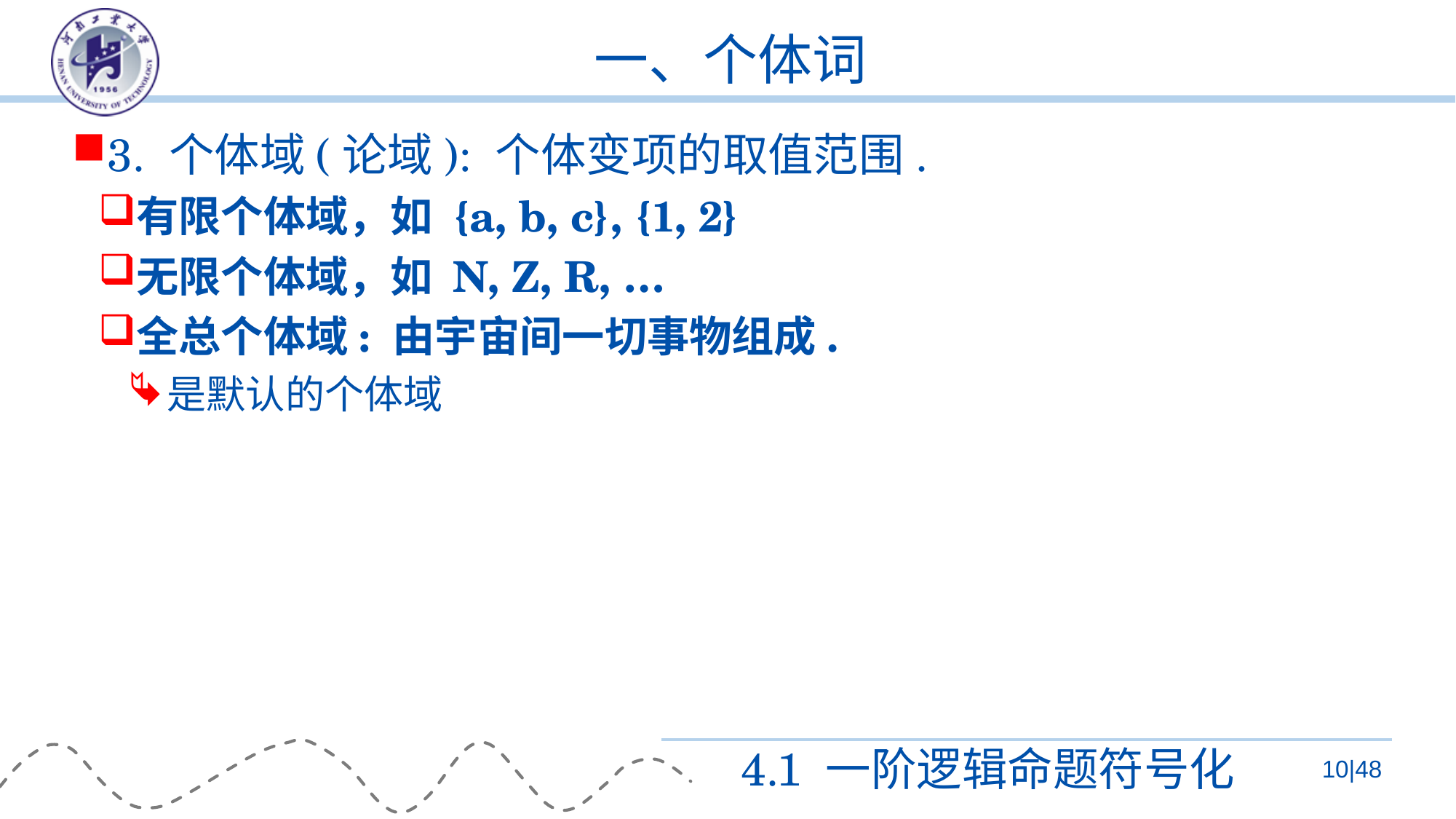

# 一、个体词
3. 个体域(论域): 个体变项的取值范围.
有限个体域，如 {a, b, c}, {1, 2}
无限个体域，如 N, Z, R, …
全总个体域: 由宇宙间一切事物组成.
是默认的个体域
4.1 一阶逻辑命题符号化
10|48